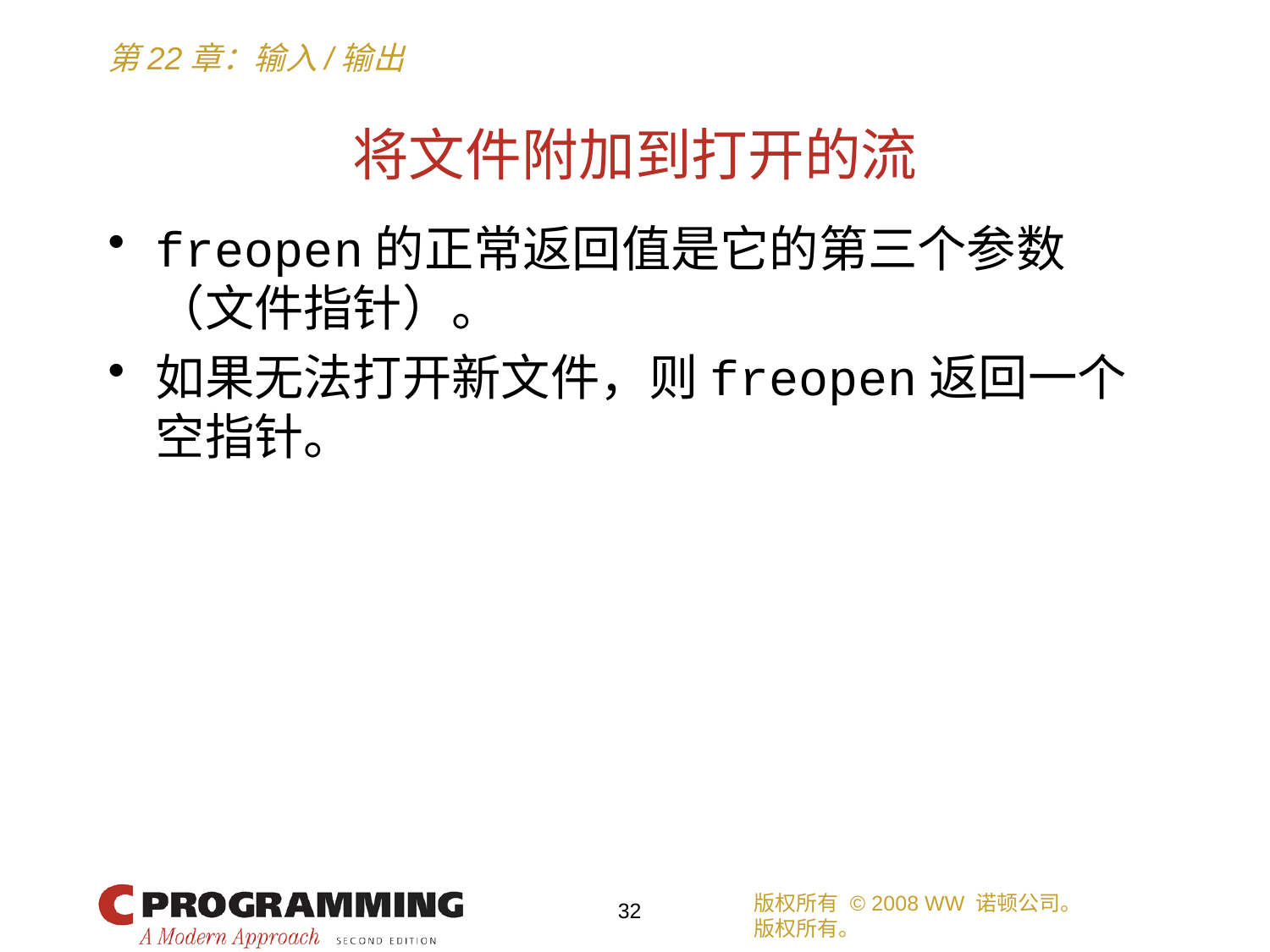

# 将文件附加到打开的流
freopen的正常返回值是它的第三个参数（文件指针）。
如果无法打开新文件，则freopen返回一个空指针。
版权所有 © 2008 WW 诺顿公司。
版权所有。
32